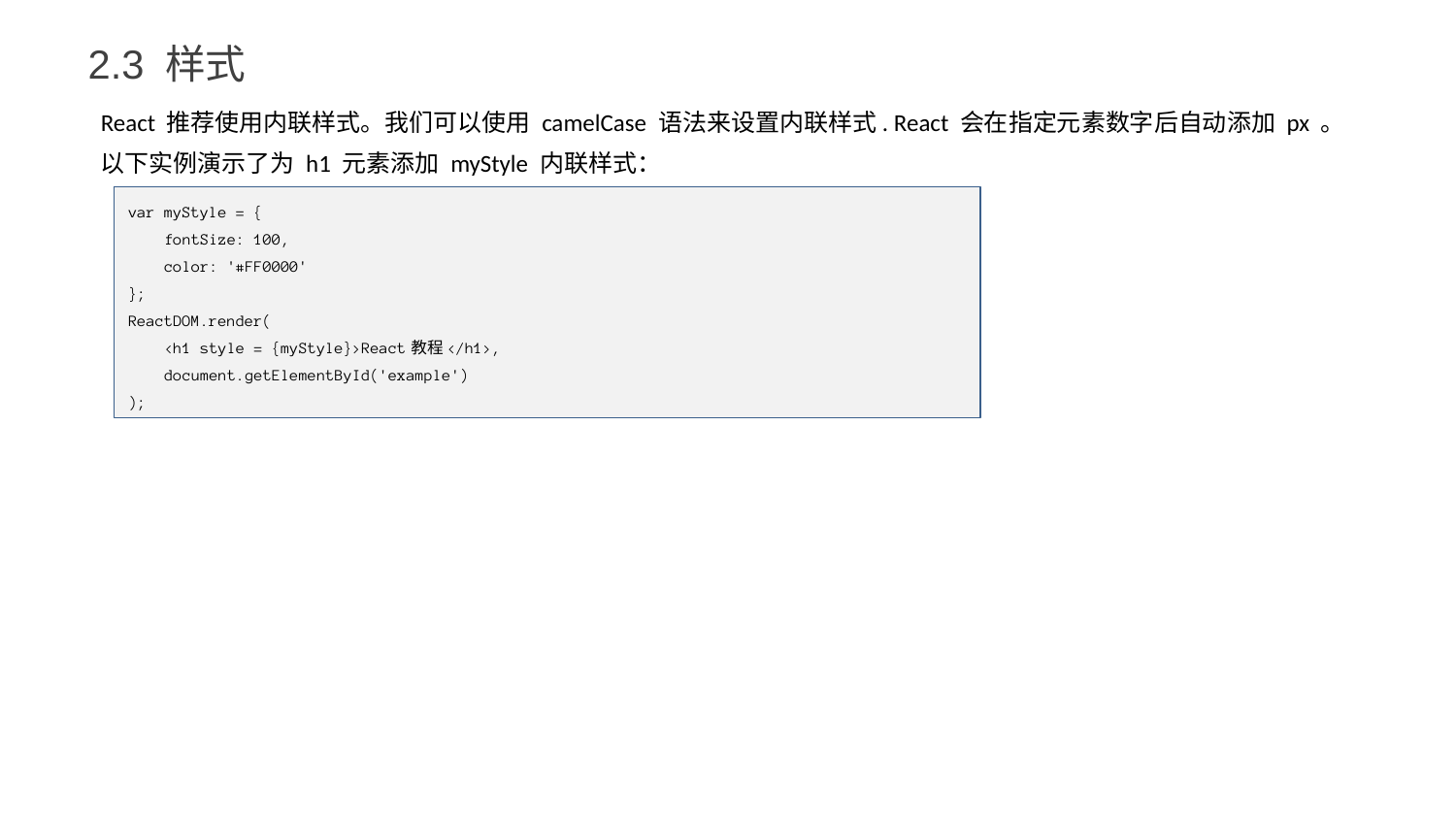

2.3 样式
React 推荐使用内联样式。我们可以使用 camelCase 语法来设置内联样式. React 会在指定元素数字后自动添加 px 。以下实例演示了为 h1 元素添加 myStyle 内联样式：

var myStyle = {
    fontSize: 100,
    color: '#FF0000'
};
ReactDOM.render(
    <h1 style = {myStyle}>React教程</h1>,
    document.getElementById('example')
);